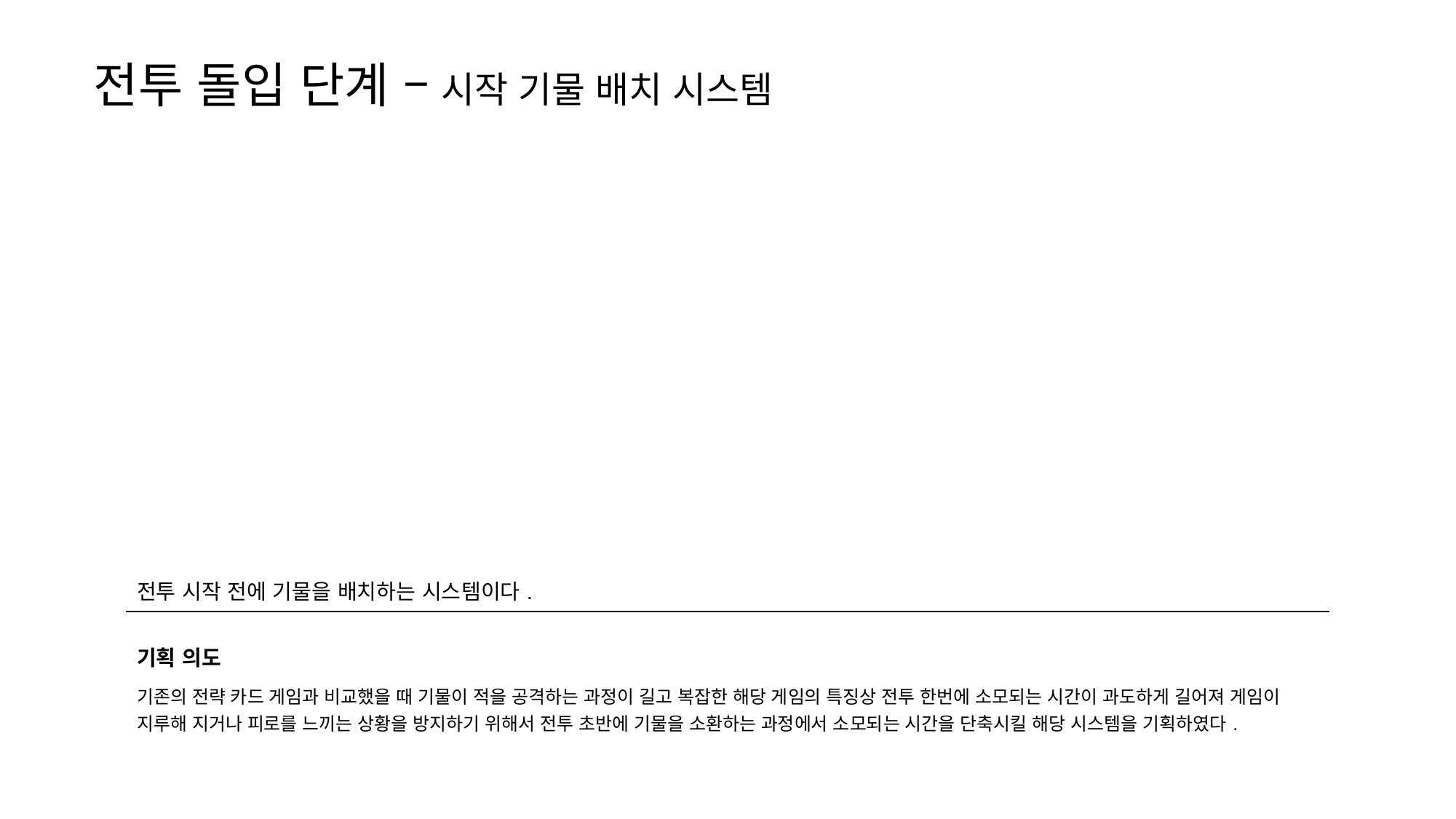

전투 돌입 단계 – 시작 기물 배치 시스템
| 전투 시작 전에 기물을 배치하는 시스템이다. |
| --- |
| 기획 의도 |
| 기존의 전략 카드 게임과 비교했을 때 기물이 적을 공격하는 과정이 길고 복잡한 해당 게임의 특징상 전투 한번에 소모되는 시간이 과도하게 길어져 게임이 지루해 지거나 피로를 느끼는 상황을 방지하기 위해서 전투 초반에 기물을 소환하는 과정에서 소모되는 시간을 단축시킬 해당 시스템을 기획하였다. |